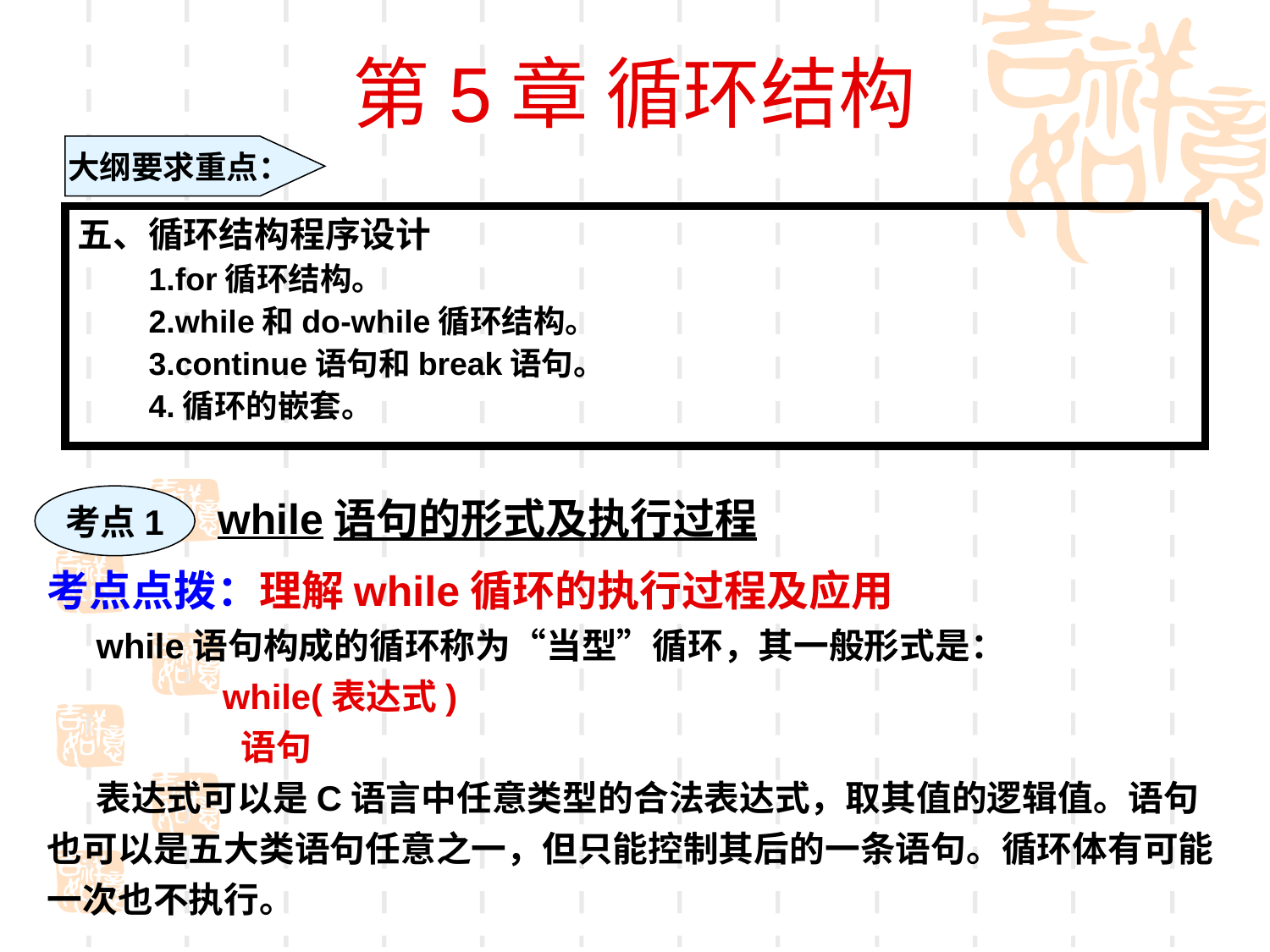

第5章 循环结构
大纲要求重点：
五、循环结构程序设计
　　1.for循环结构。
　　2.while和do-while循环结构。
　　3.continue语句和break语句。
　　4.循环的嵌套。
考点1
while语句的形式及执行过程
考点点拨：理解while循环的执行过程及应用
     while语句构成的循环称为“当型”循环，其一般形式是：
                  while(表达式)
                       语句
     表达式可以是C语言中任意类型的合法表达式，取其值的逻辑值。语句也可以是五大类语句任意之一，但只能控制其后的一条语句。循环体有可能一次也不执行。